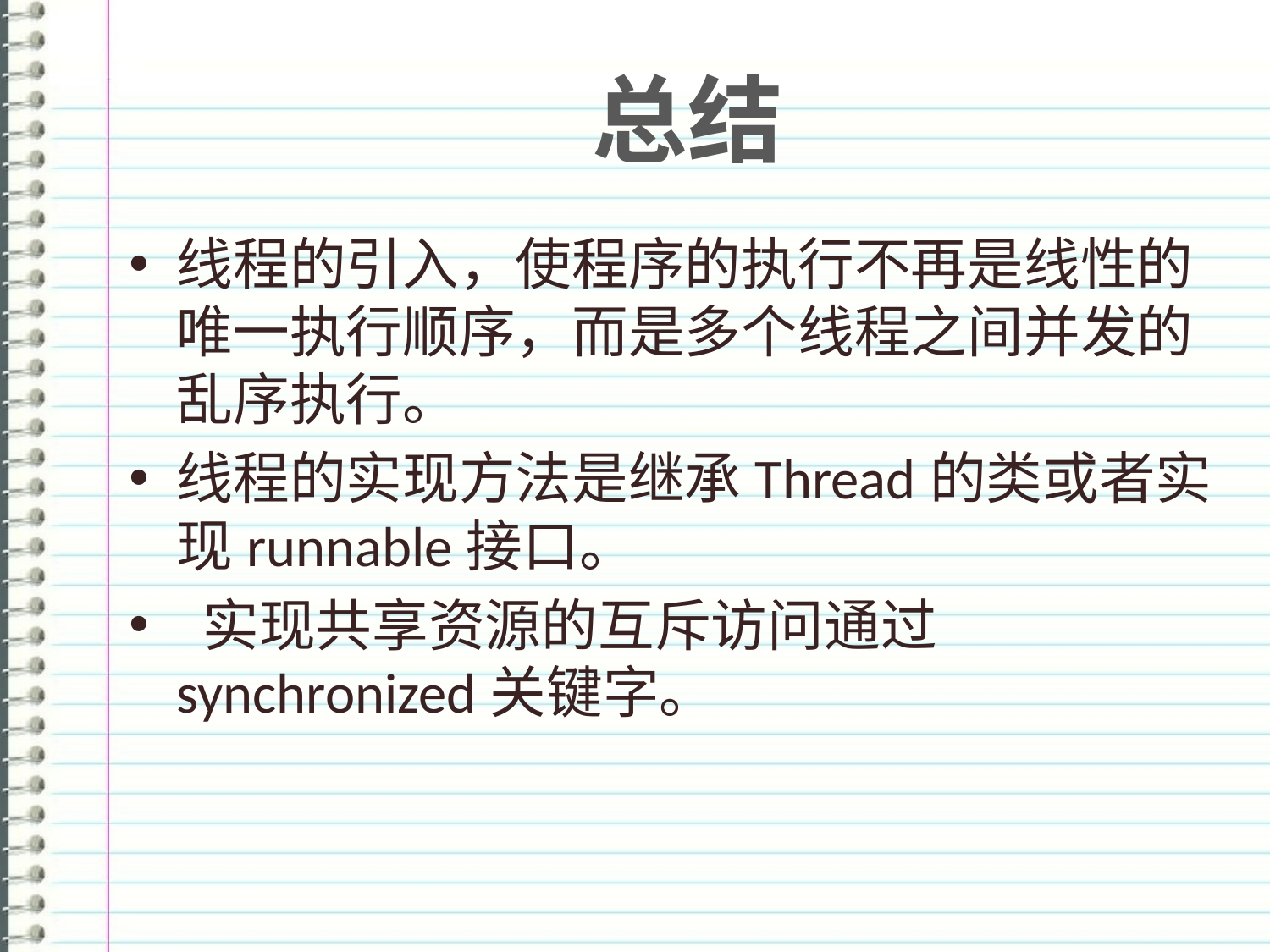

# 总结
线程的引入，使程序的执行不再是线性的唯一执行顺序，而是多个线程之间并发的乱序执行。
线程的实现方法是继承Thread的类或者实现runnable接口。
 实现共享资源的互斥访问通过synchronized关键字。